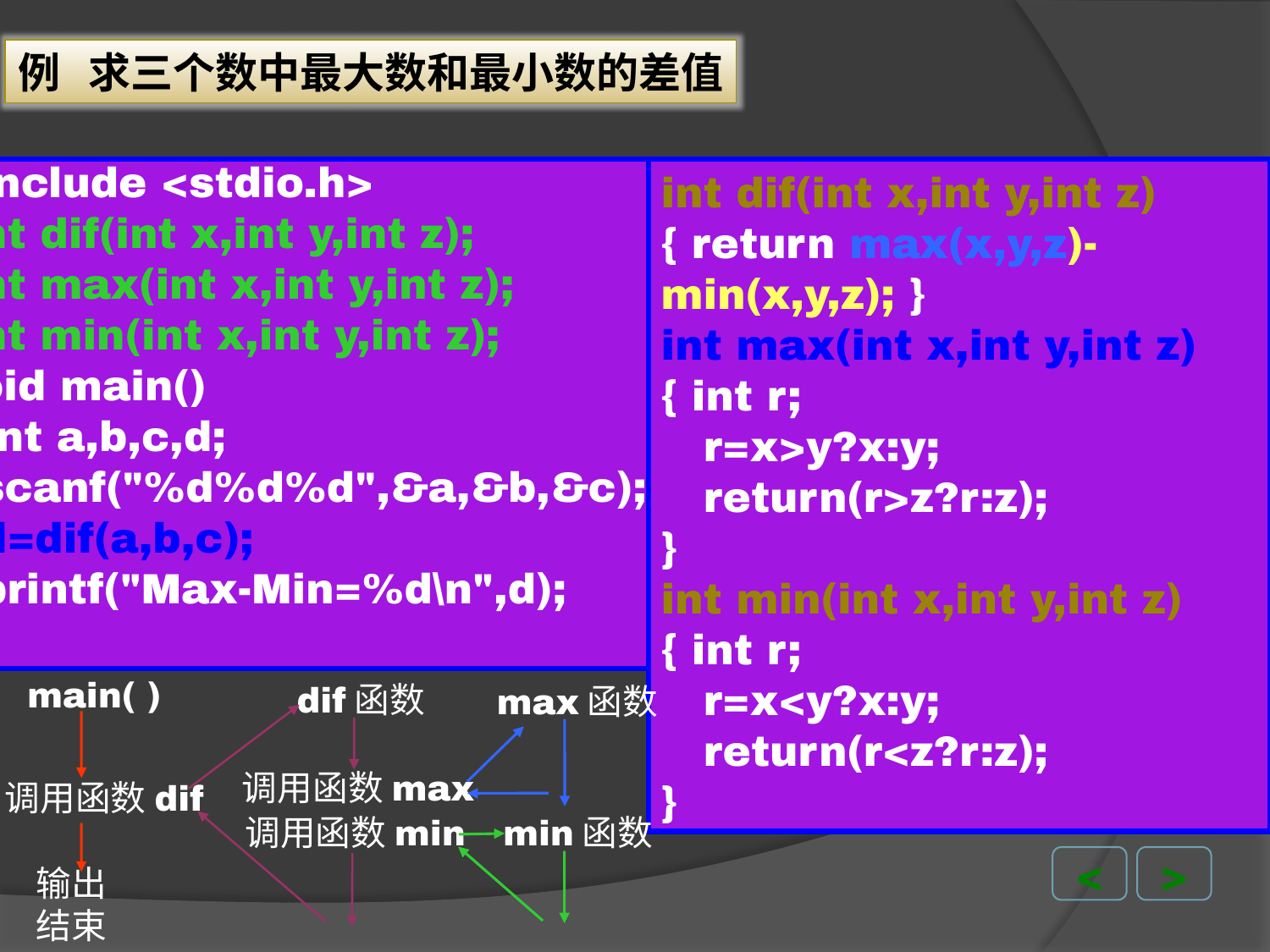

例   求三个数中最大数和最小数的差值
#include <stdio.h>
 int dif(int x,int y,int z);
 int max(int x,int y,int z);
 int min(int x,int y,int z);
void main()
{ int a,b,c,d;
  scanf("%d%d%d",&a,&b,&c);
  d=dif(a,b,c);
  printf("Max-Min=%d\n",d);
}
int dif(int x,int y,int z)
{ return max(x,y,z)-min(x,y,z); }
int max(int x,int y,int z)
{ int r;
   r=x>y?x:y;
   return(r>z?r:z);
}
int min(int x,int y,int z)
{ int r;
   r=x<y?x:y;
   return(r<z?r:z);
}
main( )
dif函数
max函数

调用函数max
调用函数dif

min函数
调用函数min

输出
结束
<
>